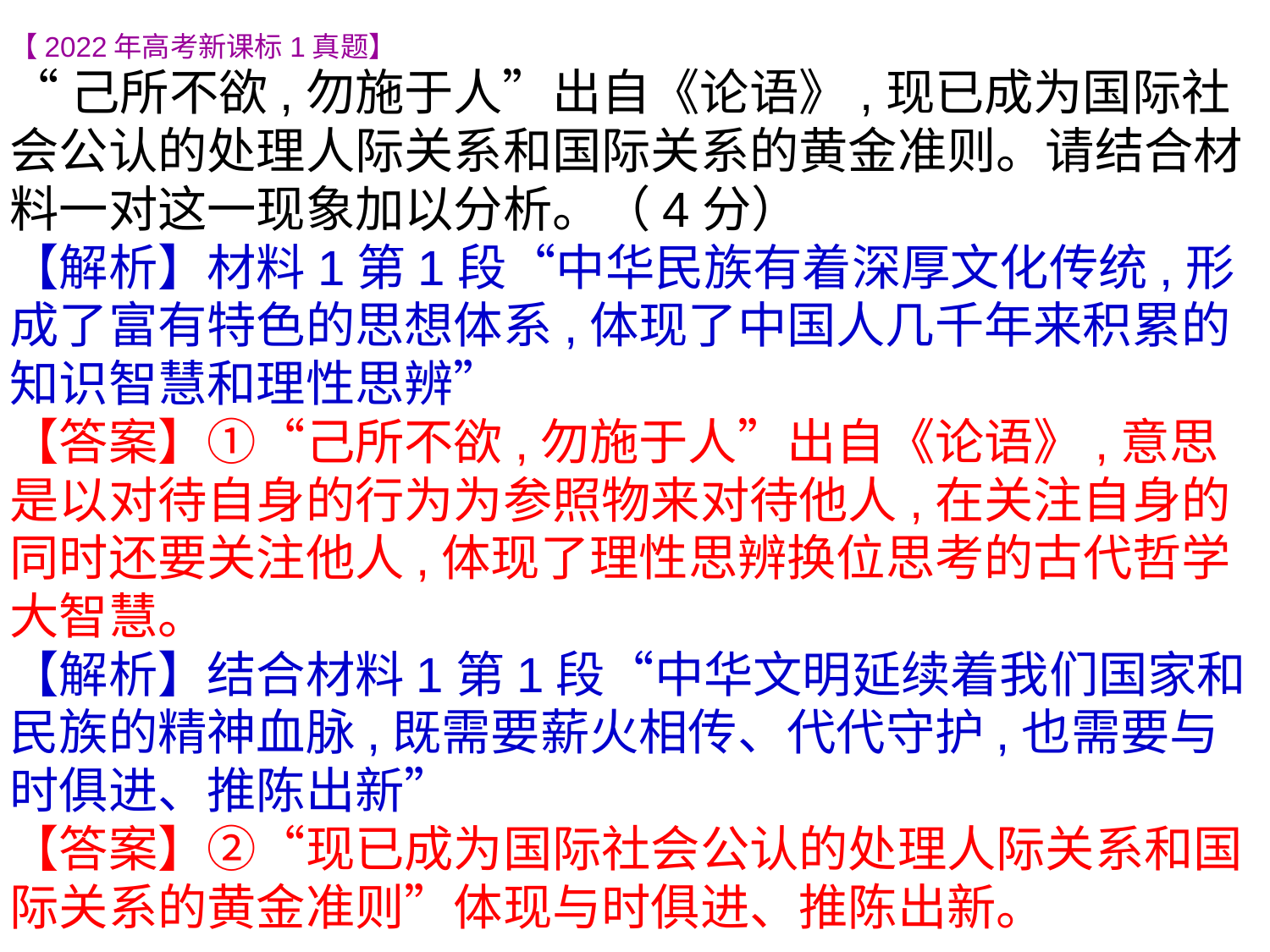

【2022年高考新课标1真题】
“己所不欲,勿施于人”出自《论语》,现已成为国际社会公认的处理人际关系和国际关系的黄金准则。请结合材料一对这一现象加以分析。（4分）
【解析】材料1第1段“中华民族有着深厚文化传统,形成了富有特色的思想体系,体现了中国人几千年来积累的知识智慧和理性思辨”
【答案】①“己所不欲,勿施于人”出自《论语》,意思是以对待自身的行为为参照物来对待他人,在关注自身的同时还要关注他人,体现了理性思辨换位思考的古代哲学大智慧。
【解析】结合材料1第1段“中华文明延续着我们国家和民族的精神血脉,既需要薪火相传、代代守护,也需要与时俱进、推陈出新”
【答案】②“现已成为国际社会公认的处理人际关系和国际关系的黄金准则”体现与时俱进、推陈出新。